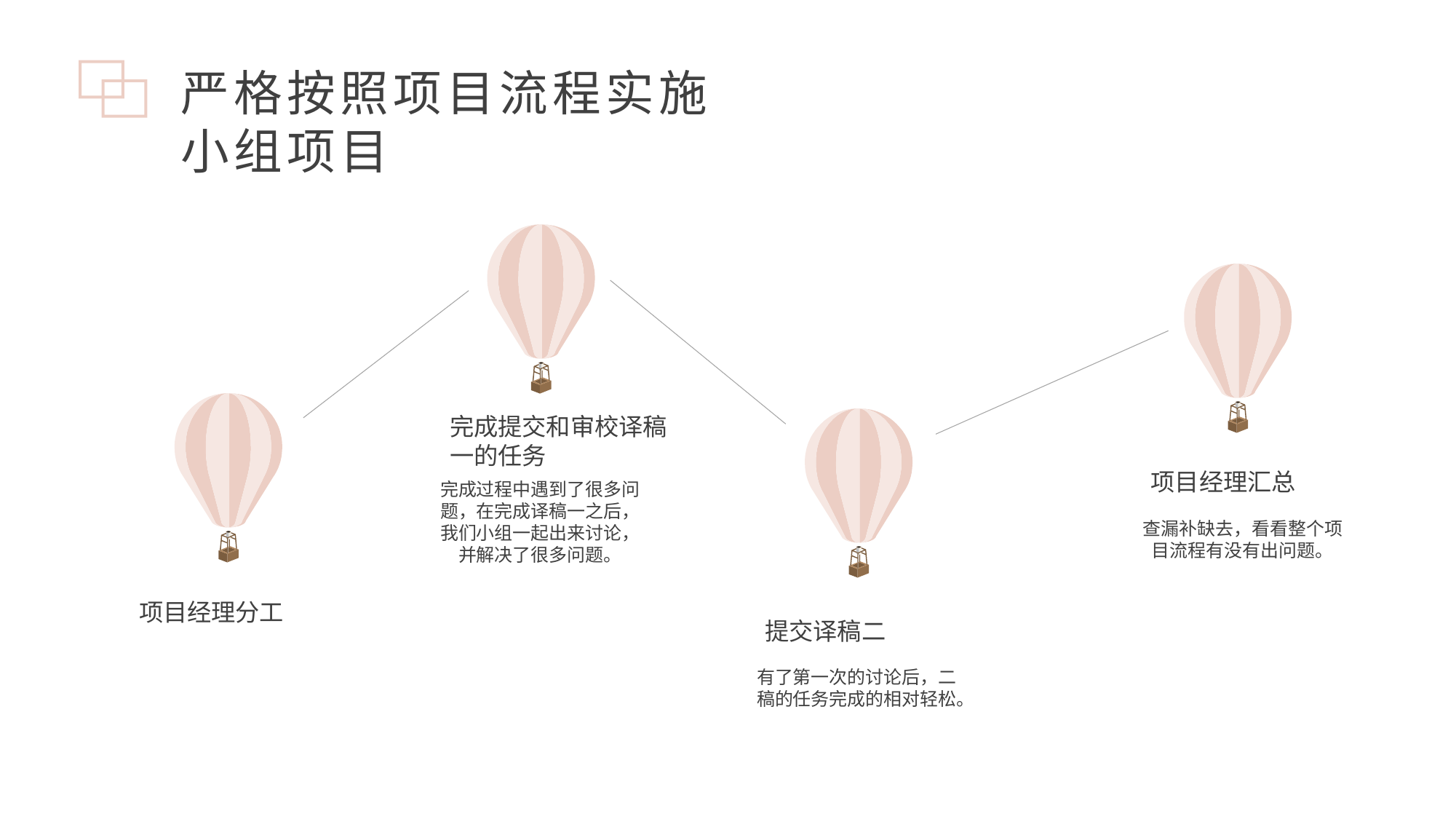

严格按照项目流程实施小组项目

完成提交和审校译稿一的任务

项目经理汇总
完成过程中遇到了很多问题，在完成译稿一之后，我们小组一起出来讨论，并解决了很多问题。
查漏补缺去，看看整个项目流程有没有出问题。
项目经理分工
提交译稿二
有了第一次的讨论后，二稿的任务完成的相对轻松。